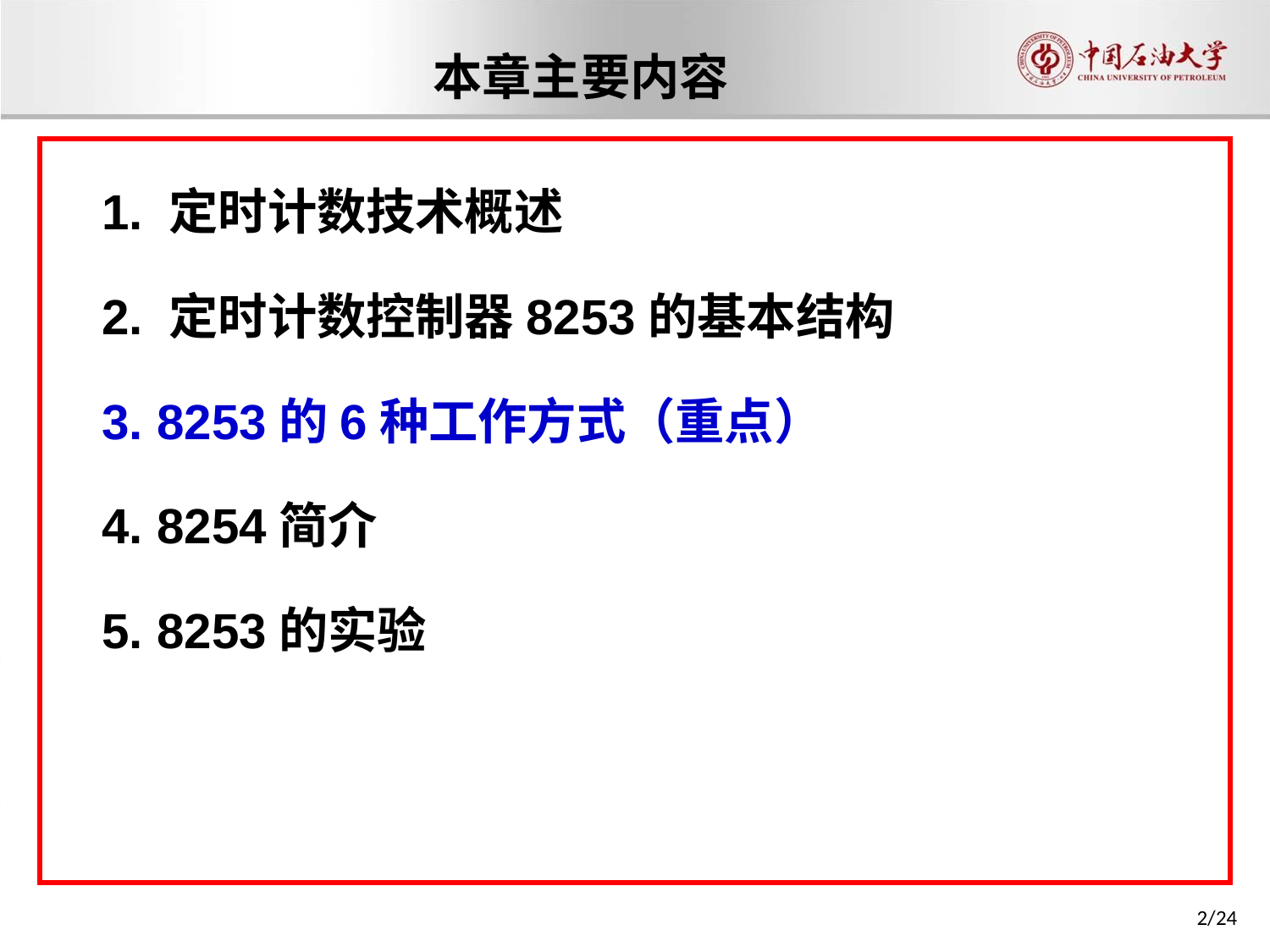

本章主要内容
1. 定时计数技术概述
2. 定时计数控制器8253的基本结构
3. 8253的6种工作方式（重点）
4. 8254简介
5. 8253的实验
2/24